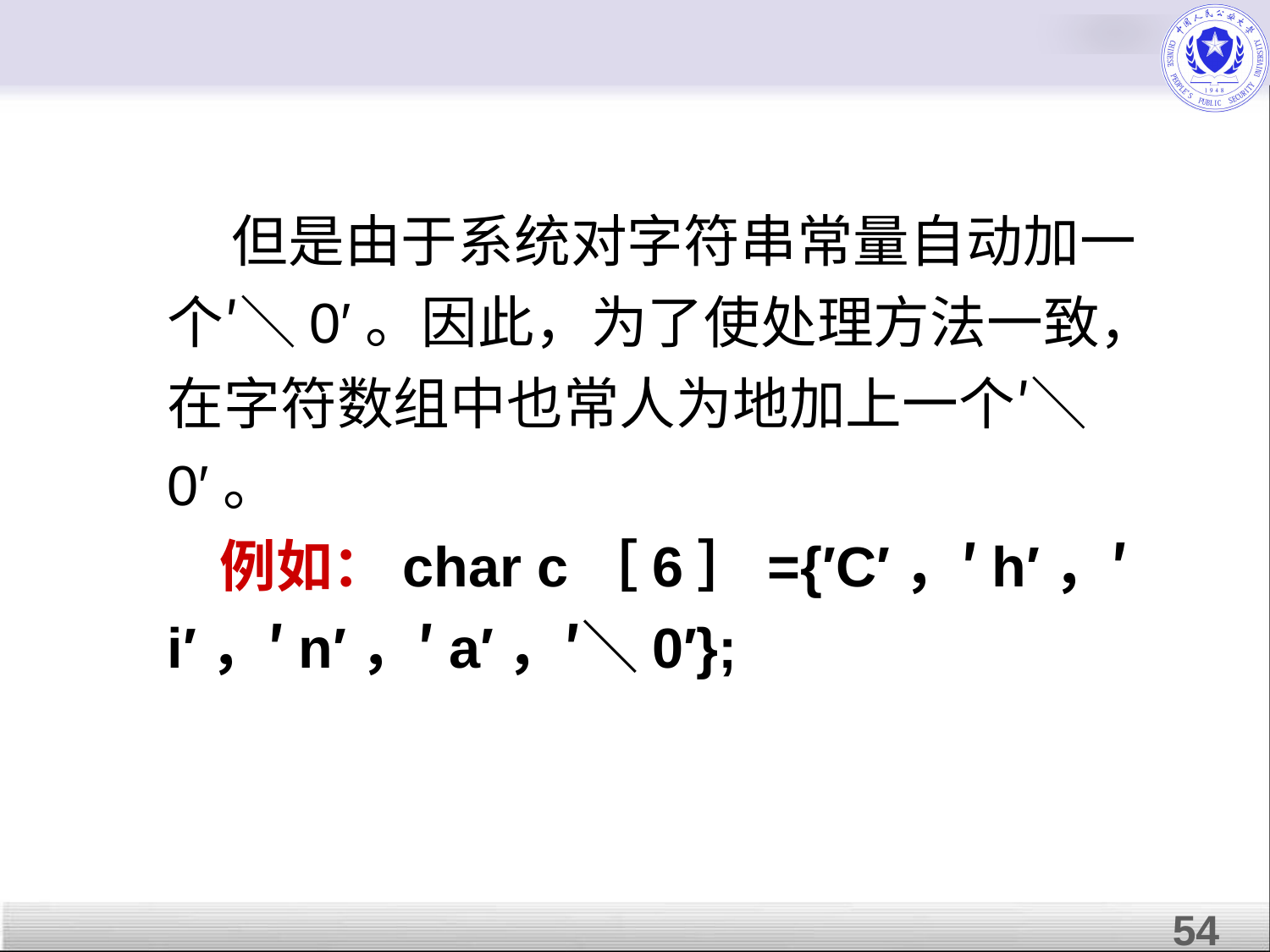

但是由于系统对字符串常量自动加一个′＼0′。因此，为了使处理方法一致，在字符数组中也常人为地加上一个′＼0′。
   例如：char c［6］={′C′，′h′，′i′，′n′，′a′，′＼0′};